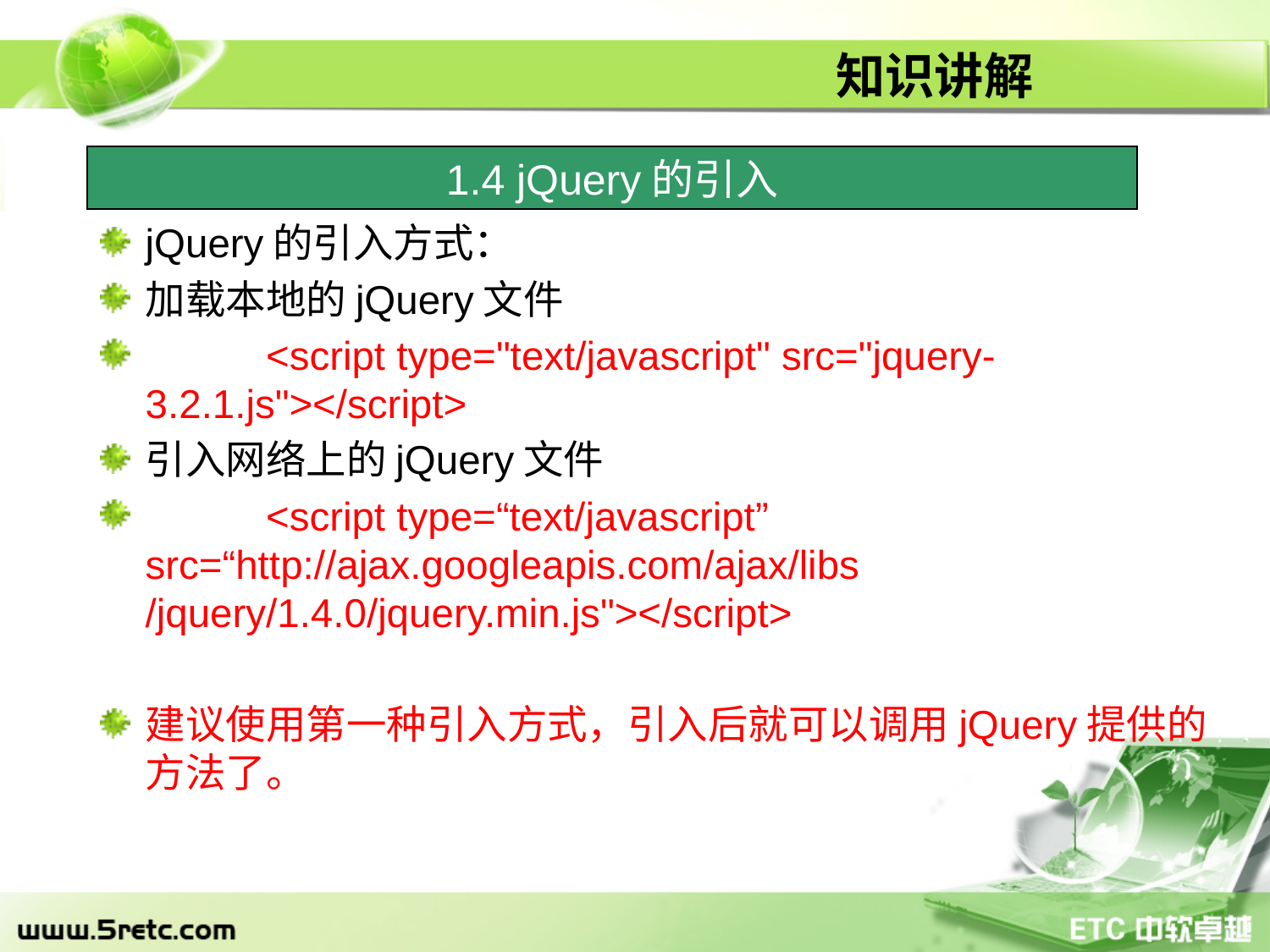

# 知识讲解
1.4 jQuery的引入
jQuery的引入方式：
加载本地的jQuery文件
	<script type="text/javascript" src="jquery-3.2.1.js"></script>
引入网络上的jQuery文件
	<script type=“text/javascript” src=“http://ajax.googleapis.com/ajax/libs /jquery/1.4.0/jquery.min.js"></script>

建议使用第一种引入方式，引入后就可以调用jQuery提供的方法了。